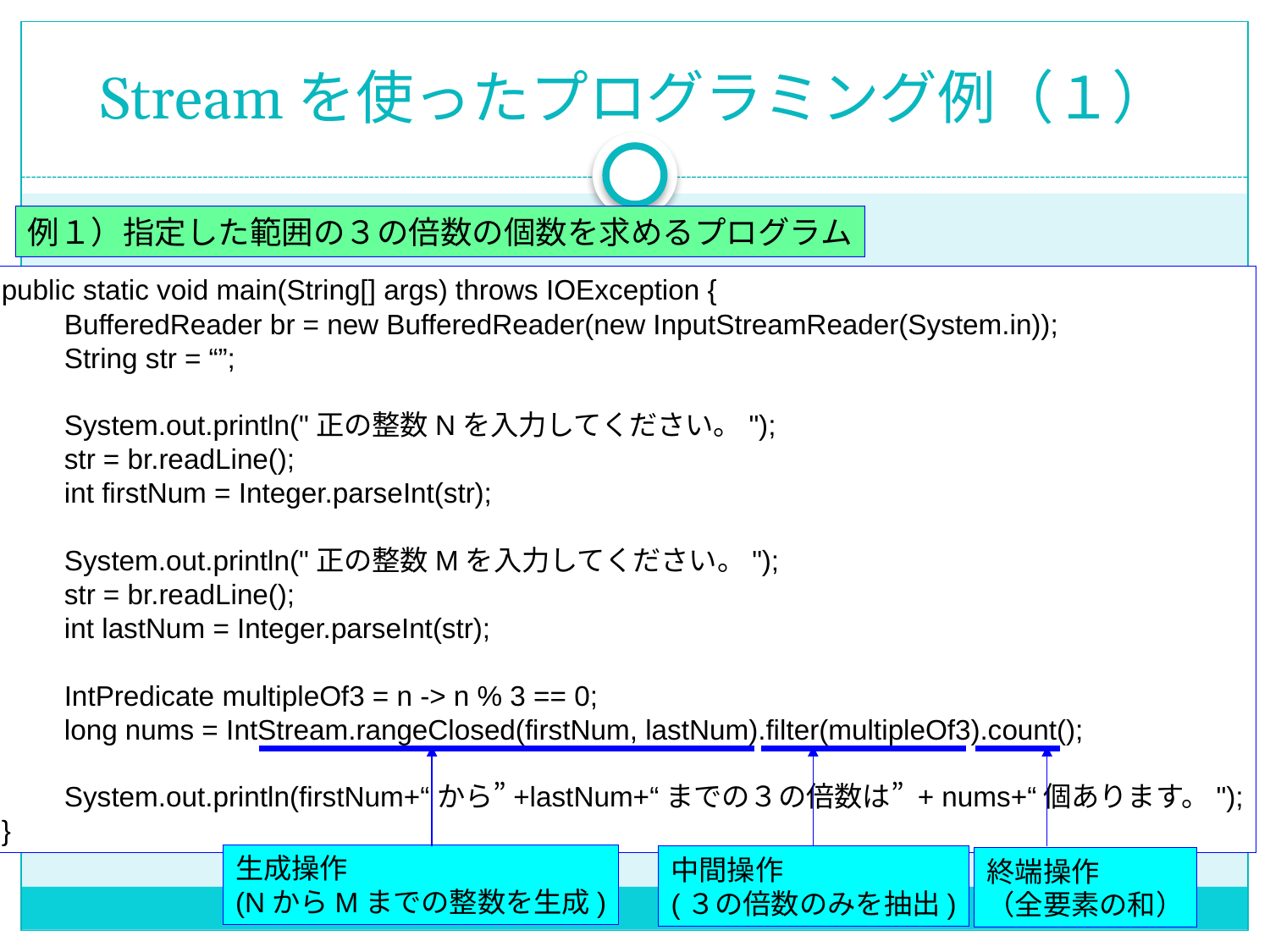

# Streamを使ったプログラミング例（１）
例１）指定した範囲の３の倍数の個数を求めるプログラム
public static void main(String[] args) throws IOException {
        BufferedReader br = new BufferedReader(new InputStreamReader(System.in));
        String str = “”;

        System.out.println("正の整数Nを入力してください。");
        str = br.readLine();
        int firstNum = Integer.parseInt(str);

        System.out.println("正の整数Mを入力してください。");
        str = br.readLine();
        int lastNum = Integer.parseInt(str);

        IntPredicate multipleOf3 = n -> n % 3 == 0;
        long nums = IntStream.rangeClosed(firstNum, lastNum).filter(multipleOf3).count();

        System.out.println(firstNum+“から”+lastNum+“までの３の倍数は” + nums+“個あります。");
}
生成操作
(NからMまでの整数を生成)
中間操作
(３の倍数のみを抽出)
終端操作
（全要素の和）